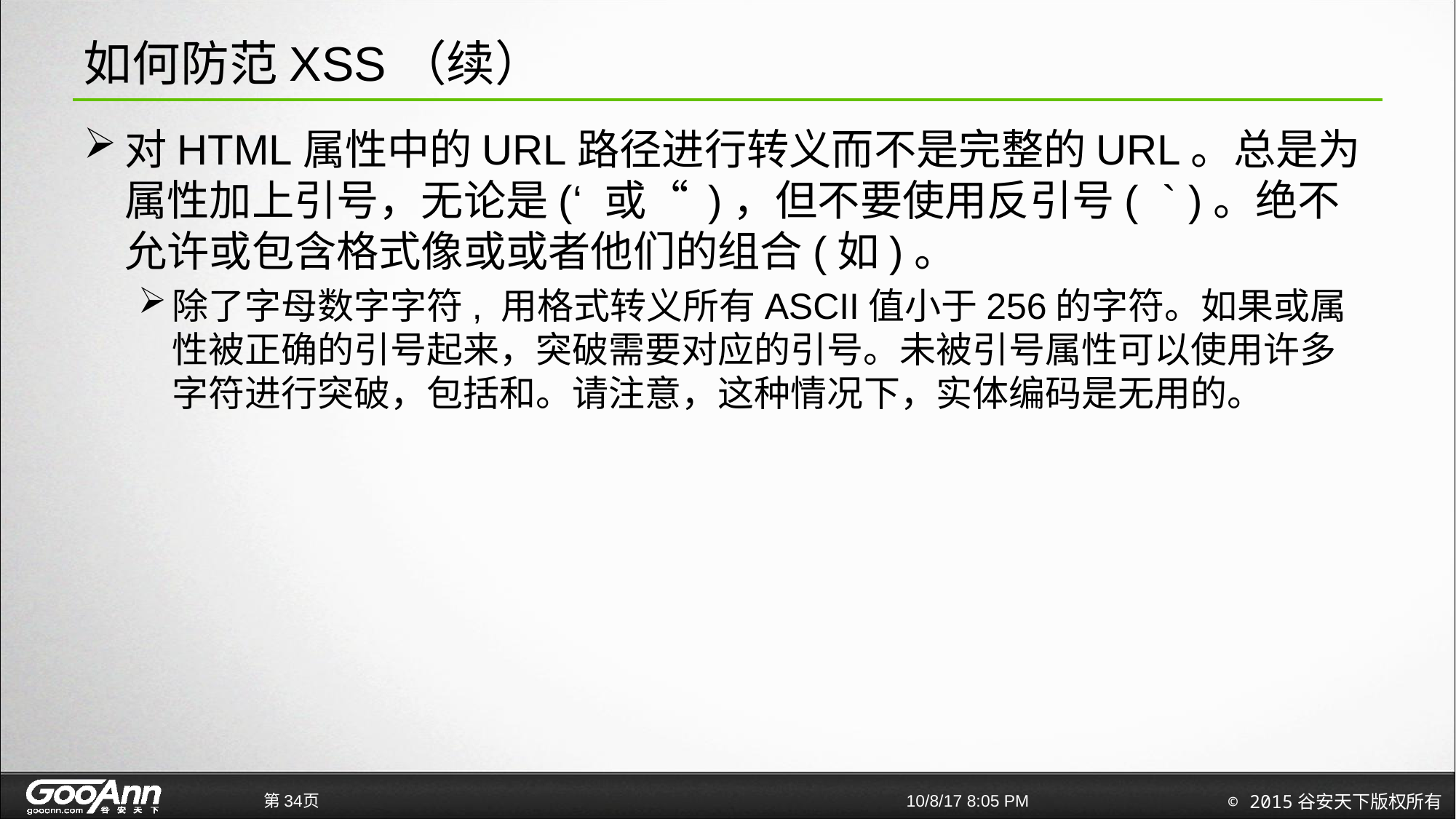

# 如何防范XSS（续）
对HTML属性中的URL路径进行转义而不是完整的URL。总是为属性加上引号，无论是(‘ 或“ )，但不要使用反引号(  ` )。绝不允许或包含格式像或或者他们的组合(如)。
除了字母数字字符, 用格式转义所有ASCII值小于256的字符。如果或属性被正确的引号起来，突破需要对应的引号。未被引号属性可以使用许多字符进行突破，包括和。请注意，这种情况下，实体编码是无用的。